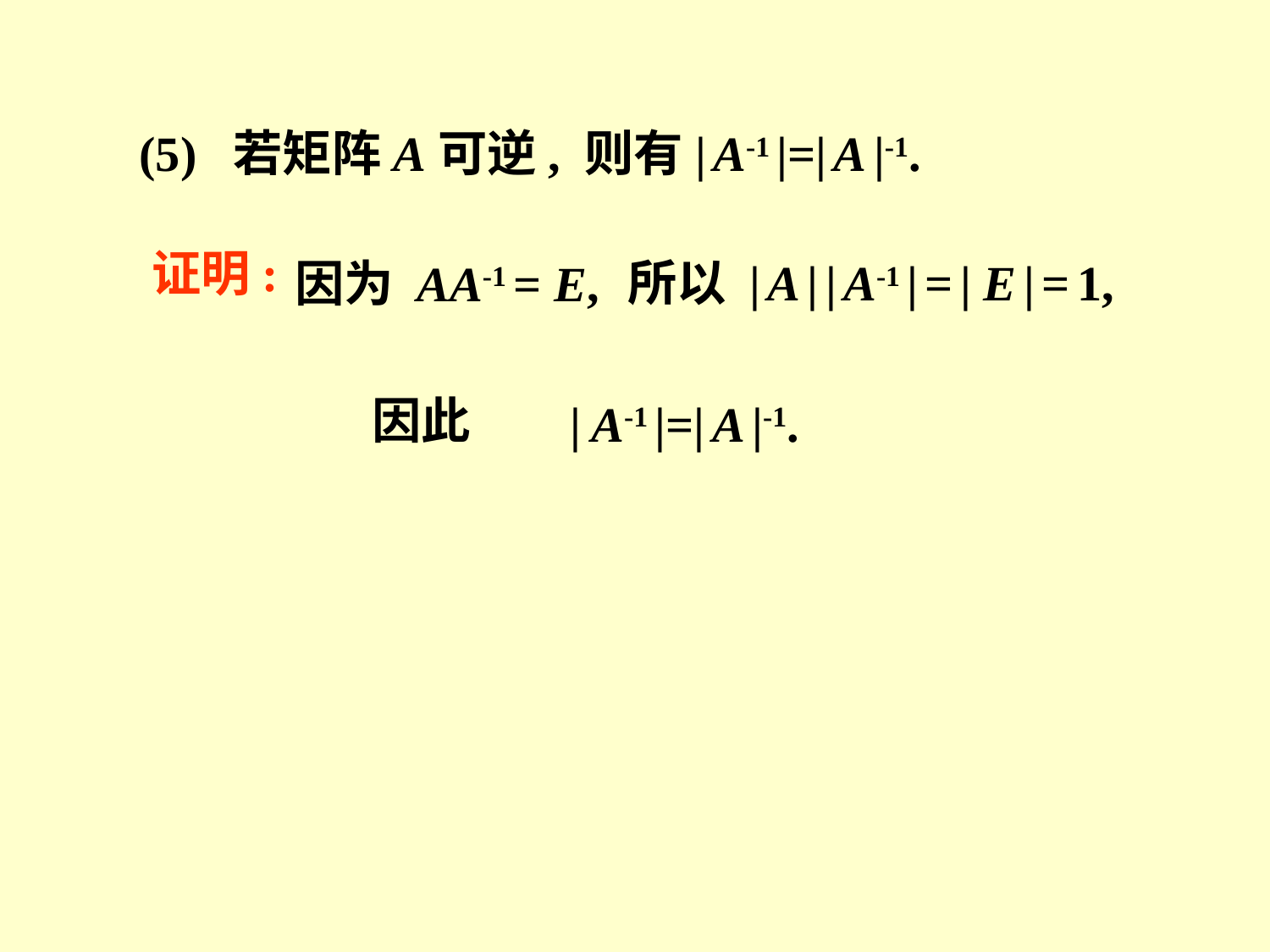

(5)  若矩阵A可逆, 则有| A-1 |=| A |-1.
证明:
所以 | A | | A-1 | = | E | = 1,
因为 AA-1 = E,
因此
| A-1 |=| A |-1.